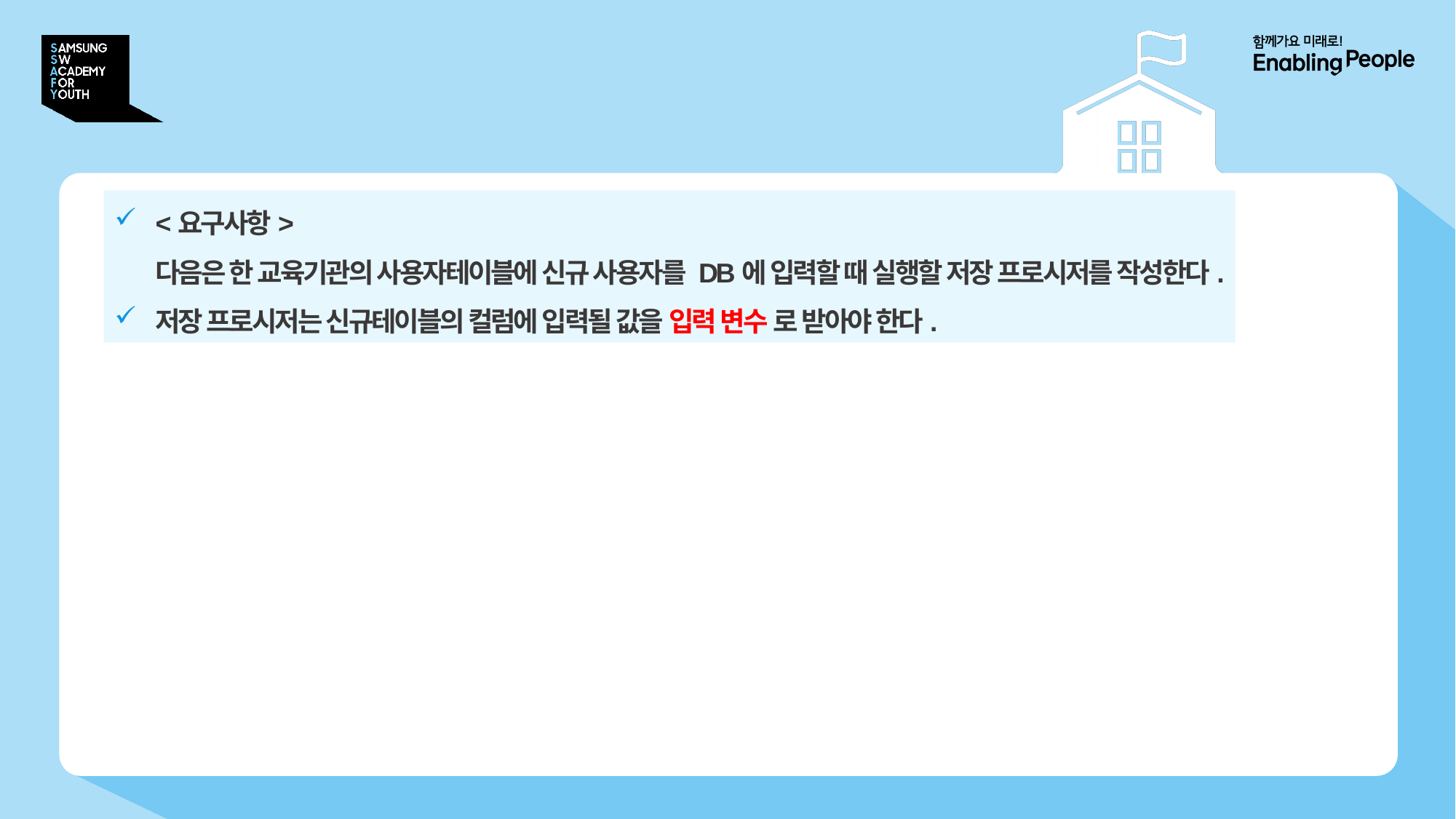

# 5. 저장 프로시저 작성
<요구사항>
다음은 한 교육기관의 사용자테이블에 신규 사용자를 DB에 입력할 때 실행할 저장 프로시저를 작성한다.
저장 프로시저는 신규테이블의 컬럼에 입력될 값을 입력 변수 로 받아야 한다.